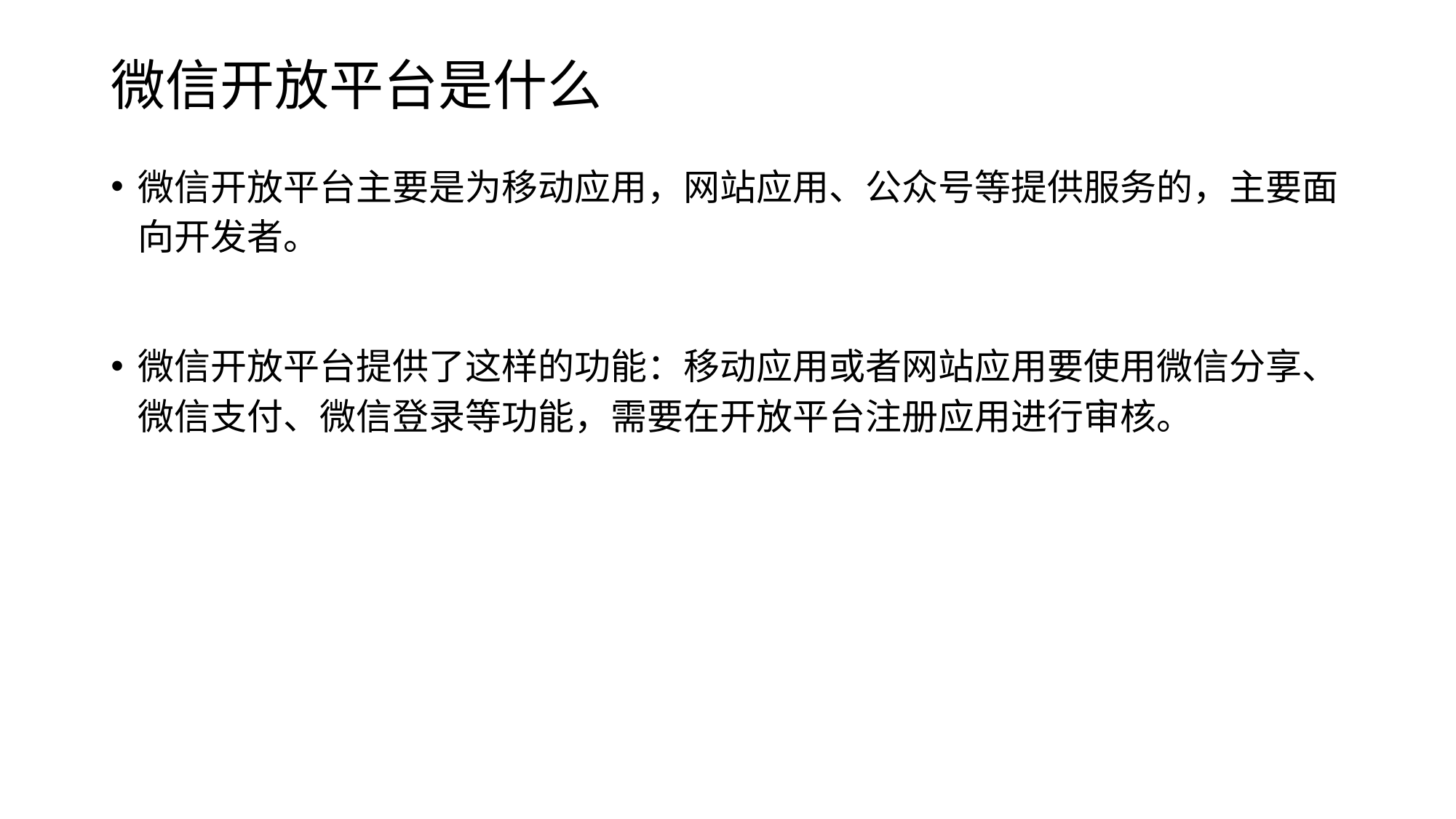

微信开放平台是什么
微信开放平台主要是为移动应用，网站应用、公众号等提供服务的，主要面向开发者。

微信开放平台提供了这样的功能：移动应用或者网站应用要使用微信分享、微信支付、微信登录等功能，需要在开放平台注册应用进行审核。